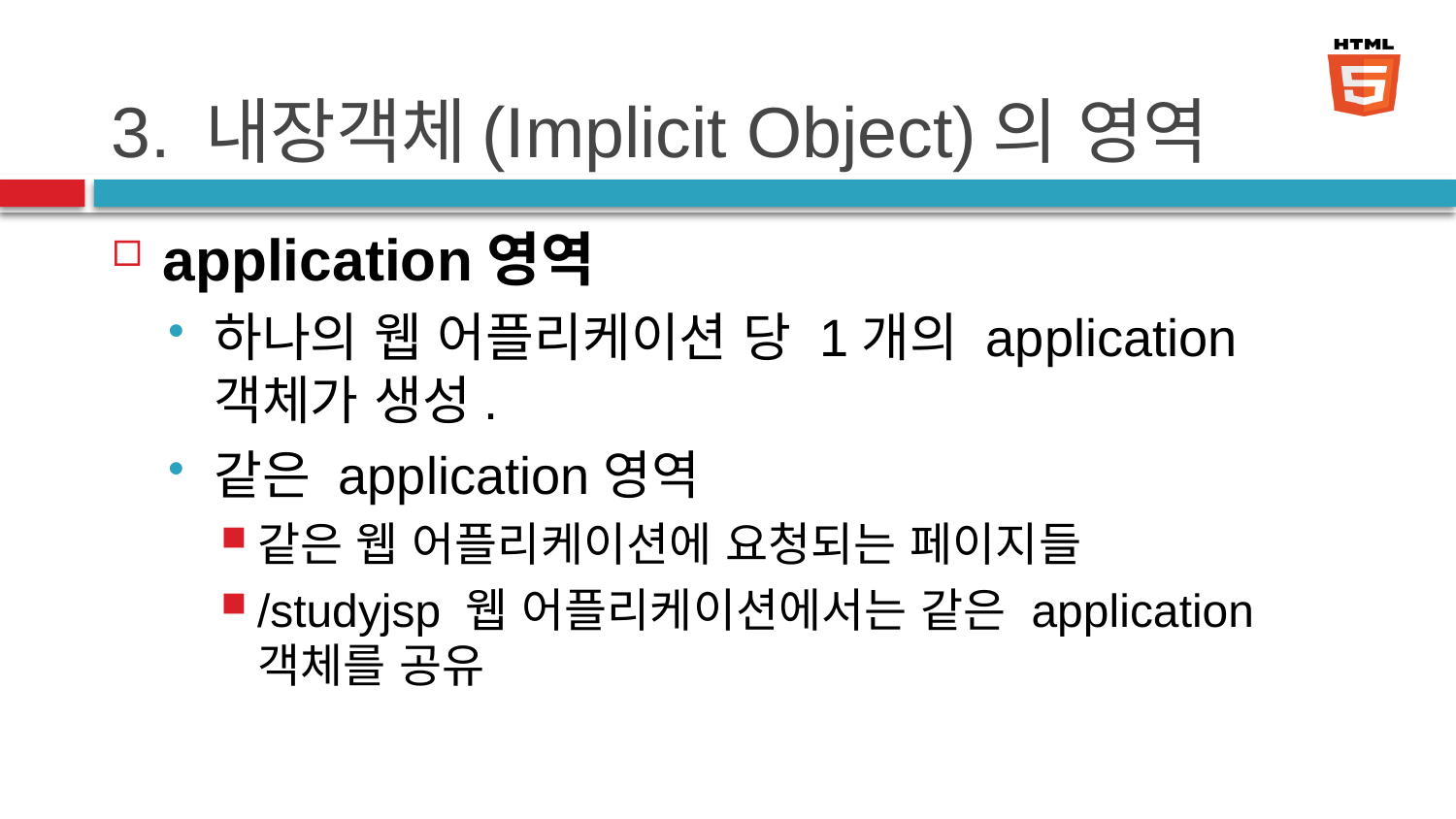

# 3. 내장객체(Implicit Object)의 영역
application영역
하나의 웹 어플리케이션 당 1개의 application 객체가 생성.
같은 application영역
같은 웹 어플리케이션에 요청되는 페이지들
/studyjsp 웹 어플리케이션에서는 같은 application객체를 공유